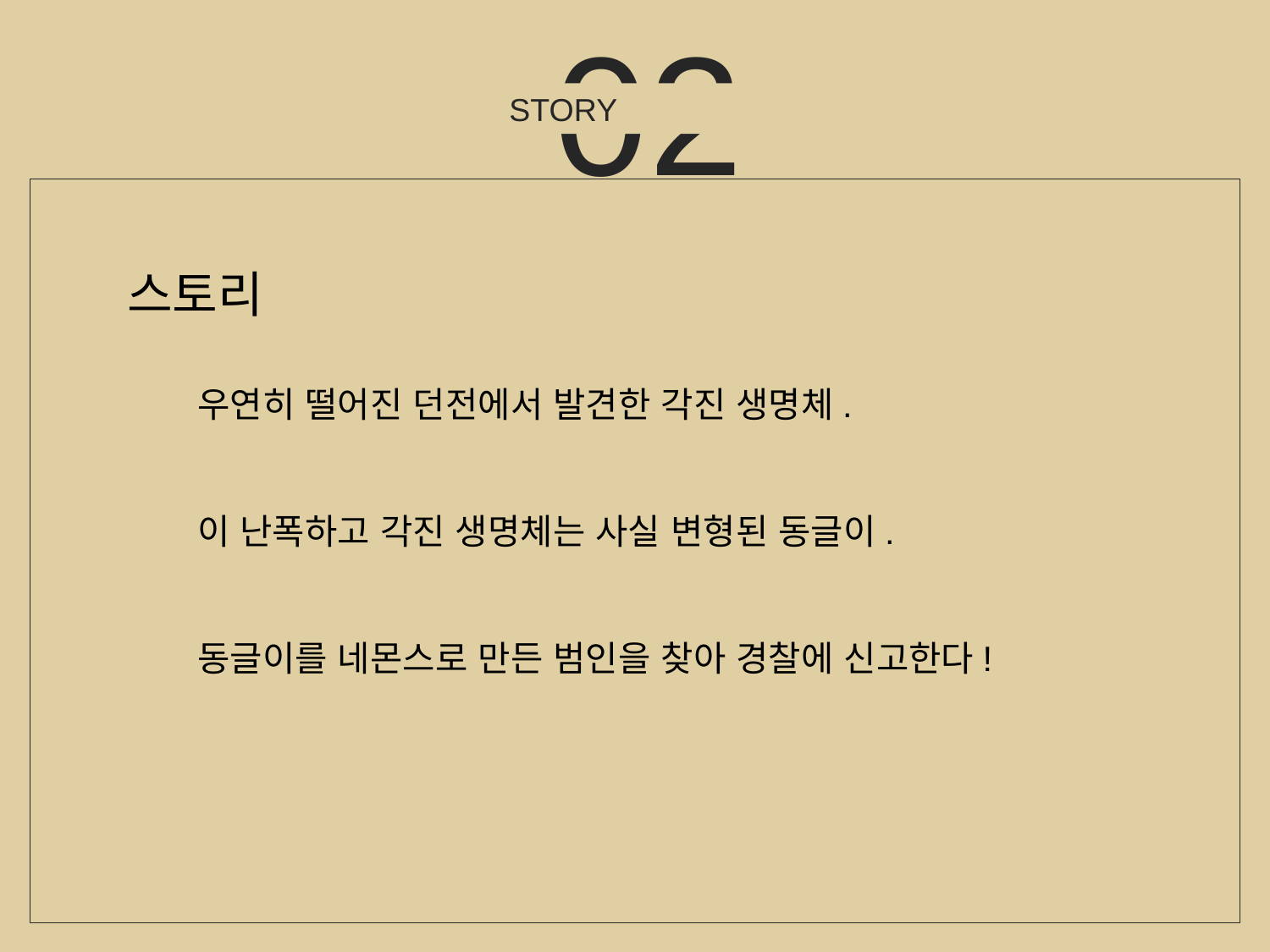

02
STORY

스토리
우연히 떨어진 던전에서 발견한 각진 생명체.

이 난폭하고 각진 생명체는 사실 변형된 동글이.

동글이를 네몬스로 만든 범인을 찾아 경찰에 신고한다!